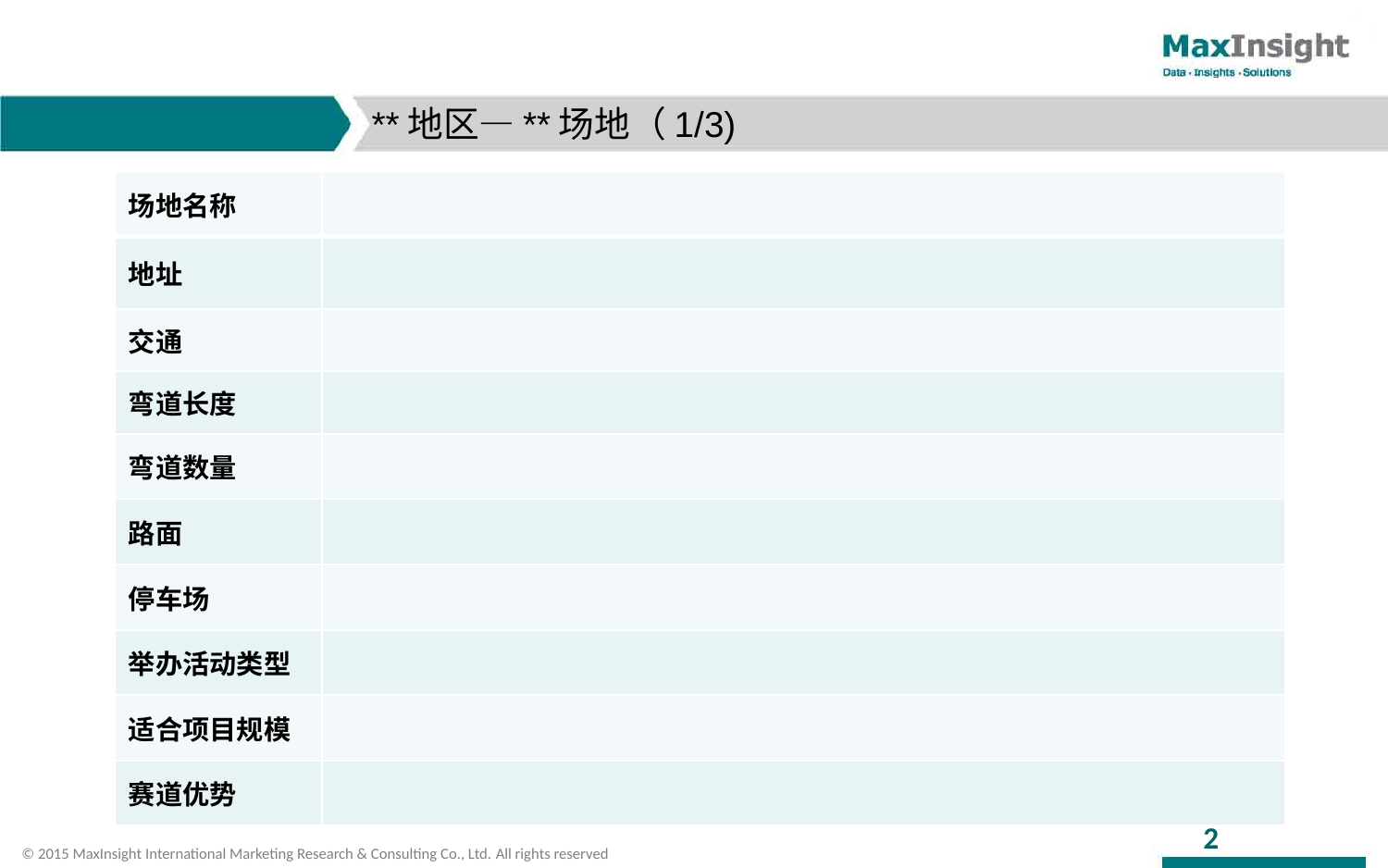

# **地区—**场地（1/3)
| 场地名称 |  |
| --- | --- |
| 地址 |  |
| 交通 |  |
| 弯道长度 |  |
| 弯道数量 |  |
| 路面 |  |
| 停车场 |  |
| 举办活动类型 |  |
| 适合项目规模 |  |
| 赛道优势 |  |